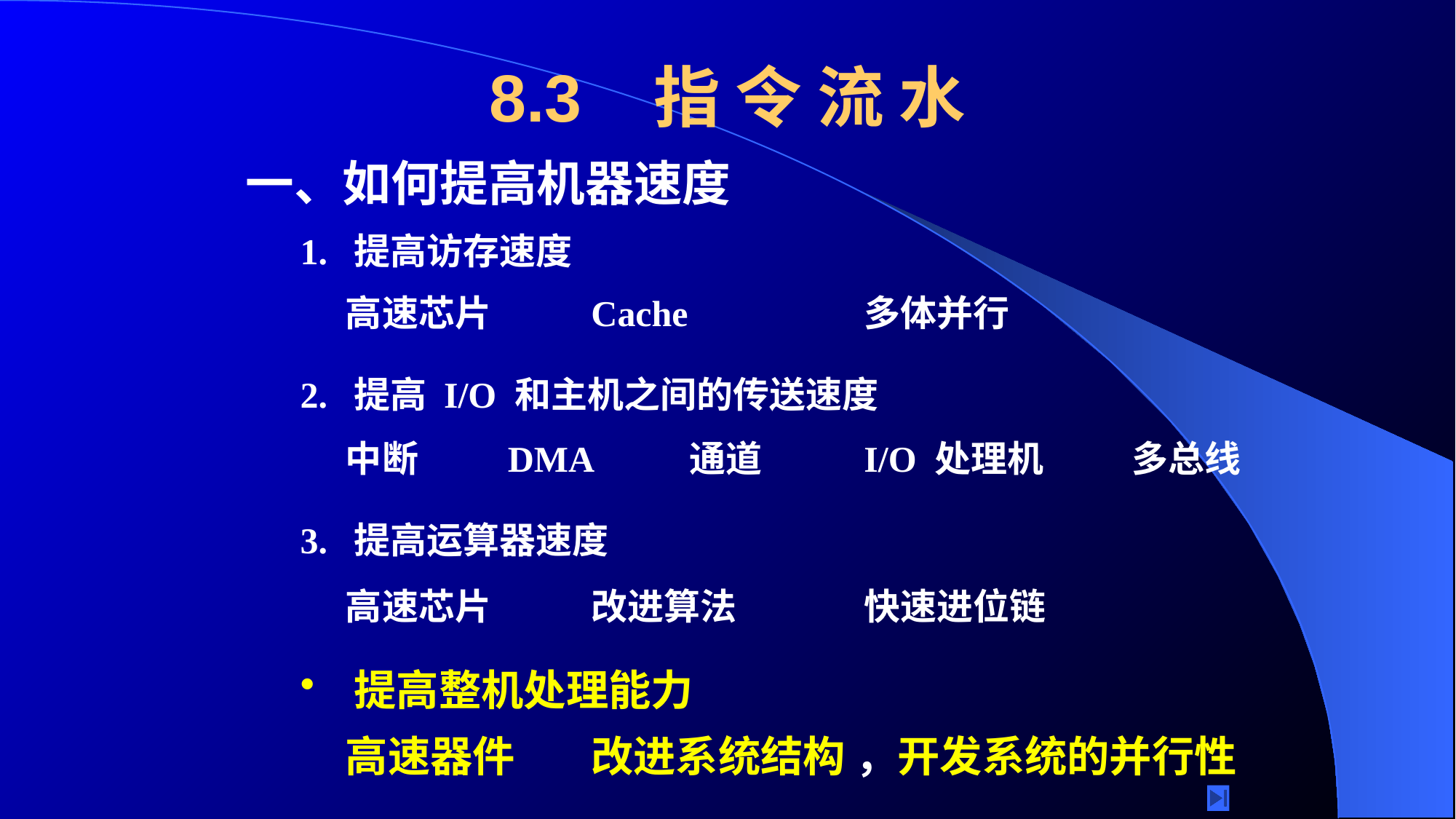

# 8.3   指 令 流 水
一、如何提高机器速度
1.  提高访存速度
高速芯片
Cache
多体并行
2.  提高 I/O 和主机之间的传送速度
中断
DMA
通道
I/O 处理机
多总线
3.  提高运算器速度
高速芯片
改进算法
快速进位链
   提高整机处理能力
高速器件
改进系统结构 ，开发系统的并行性